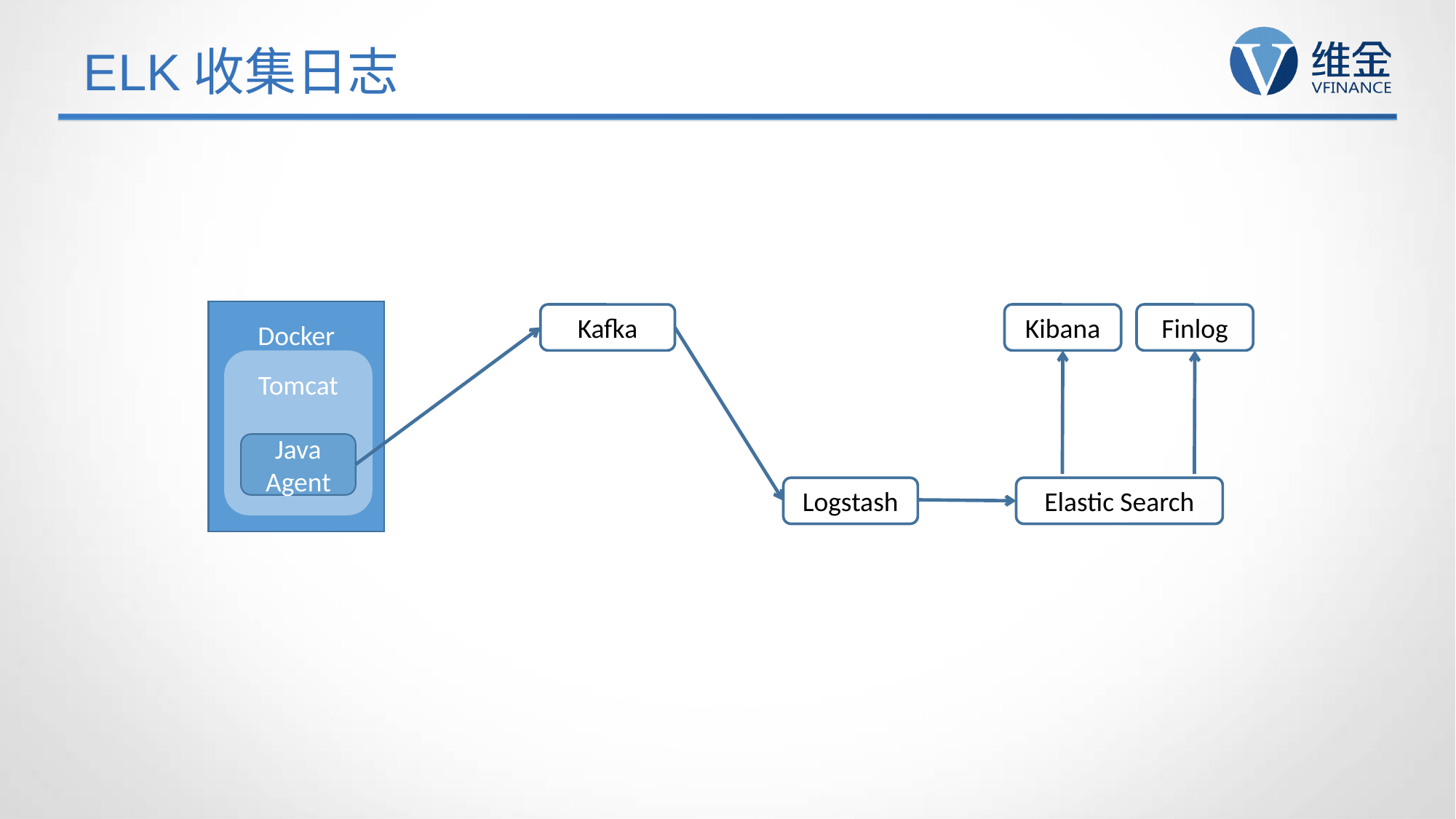

# ELK收集日志
Docker

Kafka
Kibana
Finlog
Tomcat

Java Agent
Logstash
Elastic Search